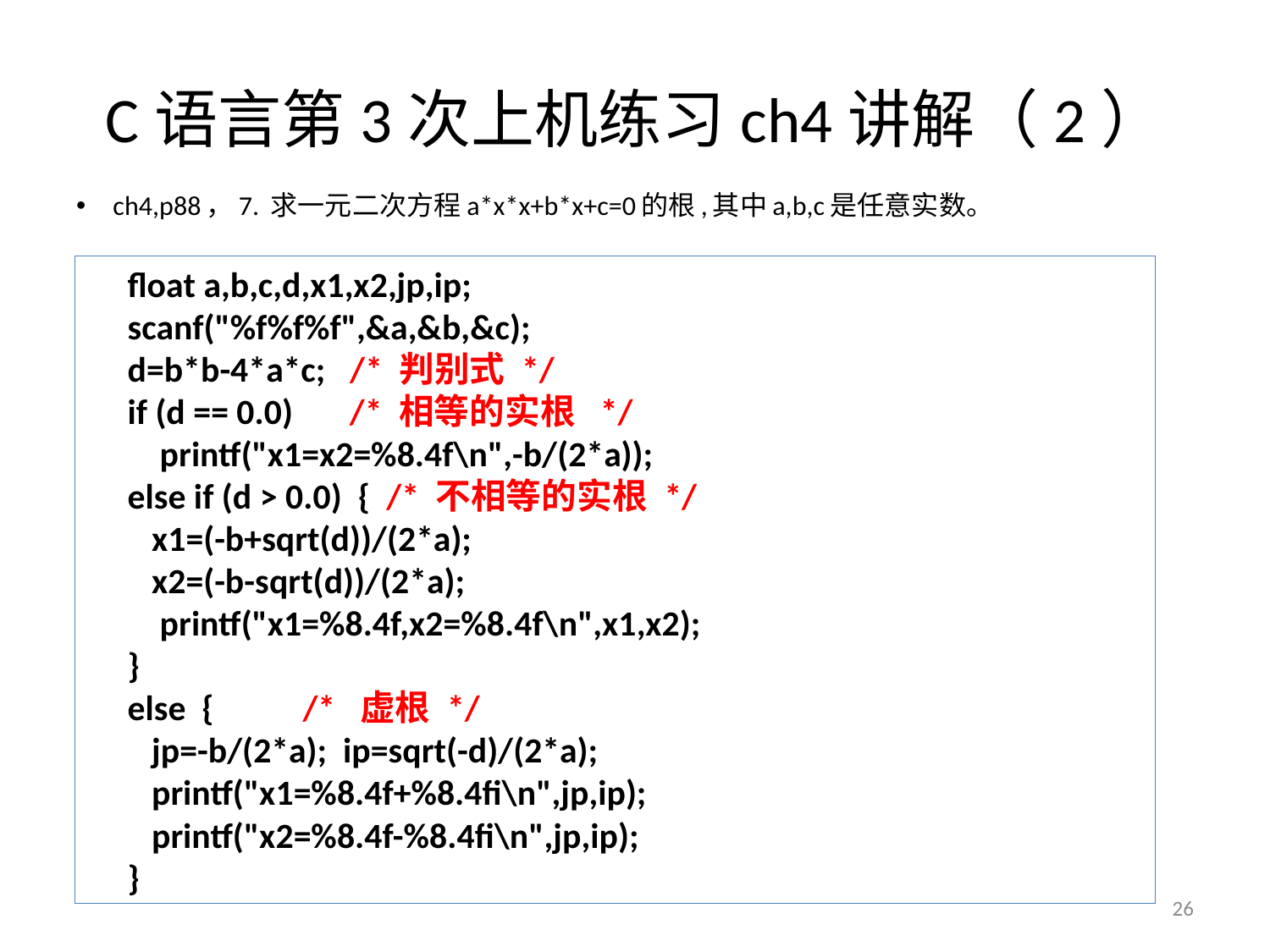

# C语言第3次上机练习ch4讲解（2）
ch4,p88，7. 求一元二次方程a*x*x+b*x+c=0的根,其中a,b,c是任意实数。

     float a,b,c,d,x1,x2,jp,ip;
     scanf("%f%f%f",&a,&b,&c);
     d=b*b-4*a*c;   /* 判别式 */
     if (d == 0.0)       /* 相等的实根  */
         printf("x1=x2=%8.4f\n",-b/(2*a));
     else if (d > 0.0)  {  /* 不相等的实根 */
        x1=(-b+sqrt(d))/(2*a);
        x2=(-b-sqrt(d))/(2*a);
         printf("x1=%8.4f,x2=%8.4f\n",x1,x2);
     }
     else  {           /*  虚根 */
        jp=-b/(2*a);  ip=sqrt(-d)/(2*a);
        printf("x1=%8.4f+%8.4fi\n",jp,ip);
        printf("x2=%8.4f-%8.4fi\n",jp,ip);
     }
26